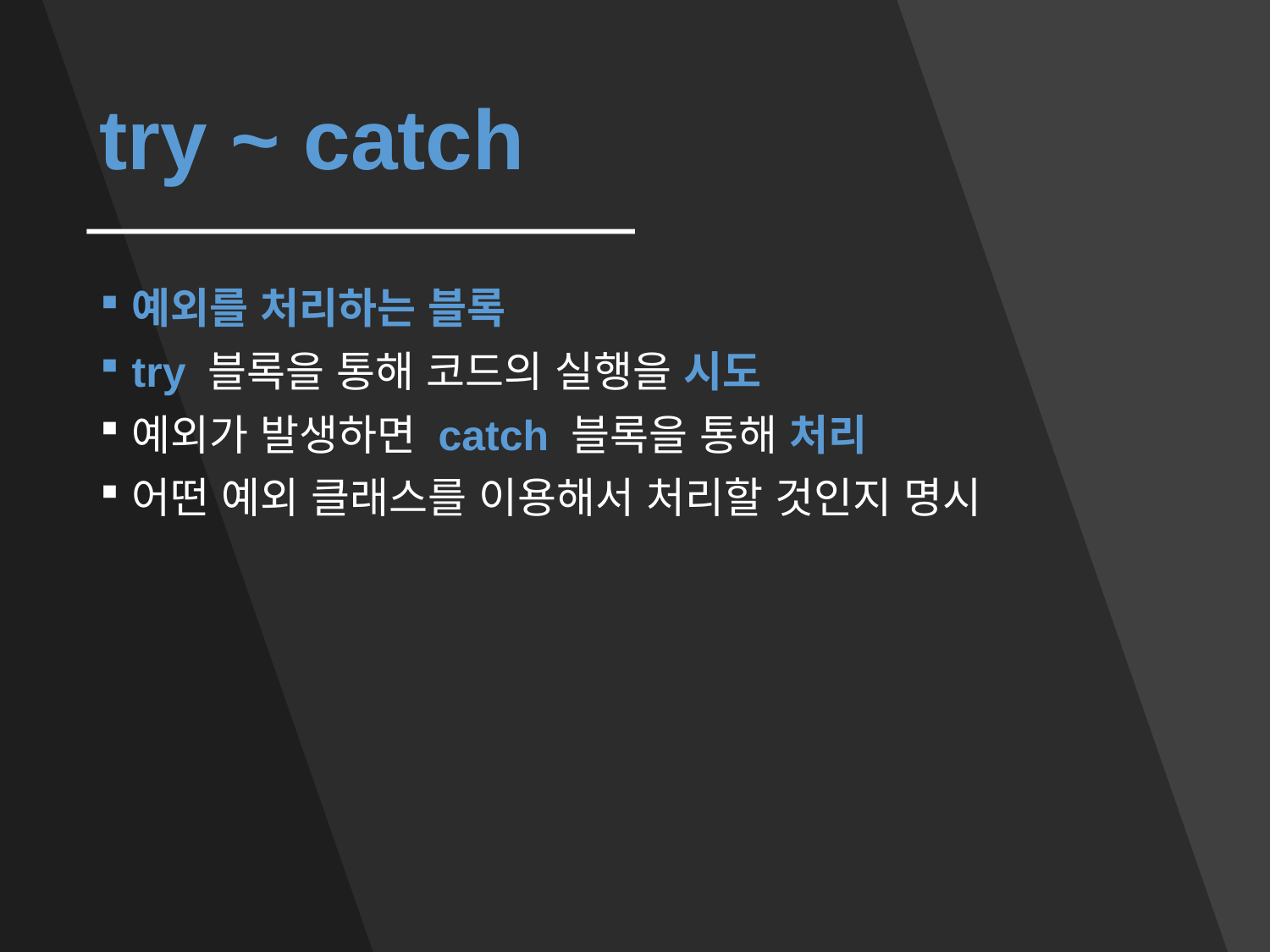

# try ~ catch

예외를 처리하는 블록
try 블록을 통해 코드의 실행을 시도
예외가 발생하면 catch 블록을 통해 처리
어떤 예외 클래스를 이용해서 처리할 것인지 명시